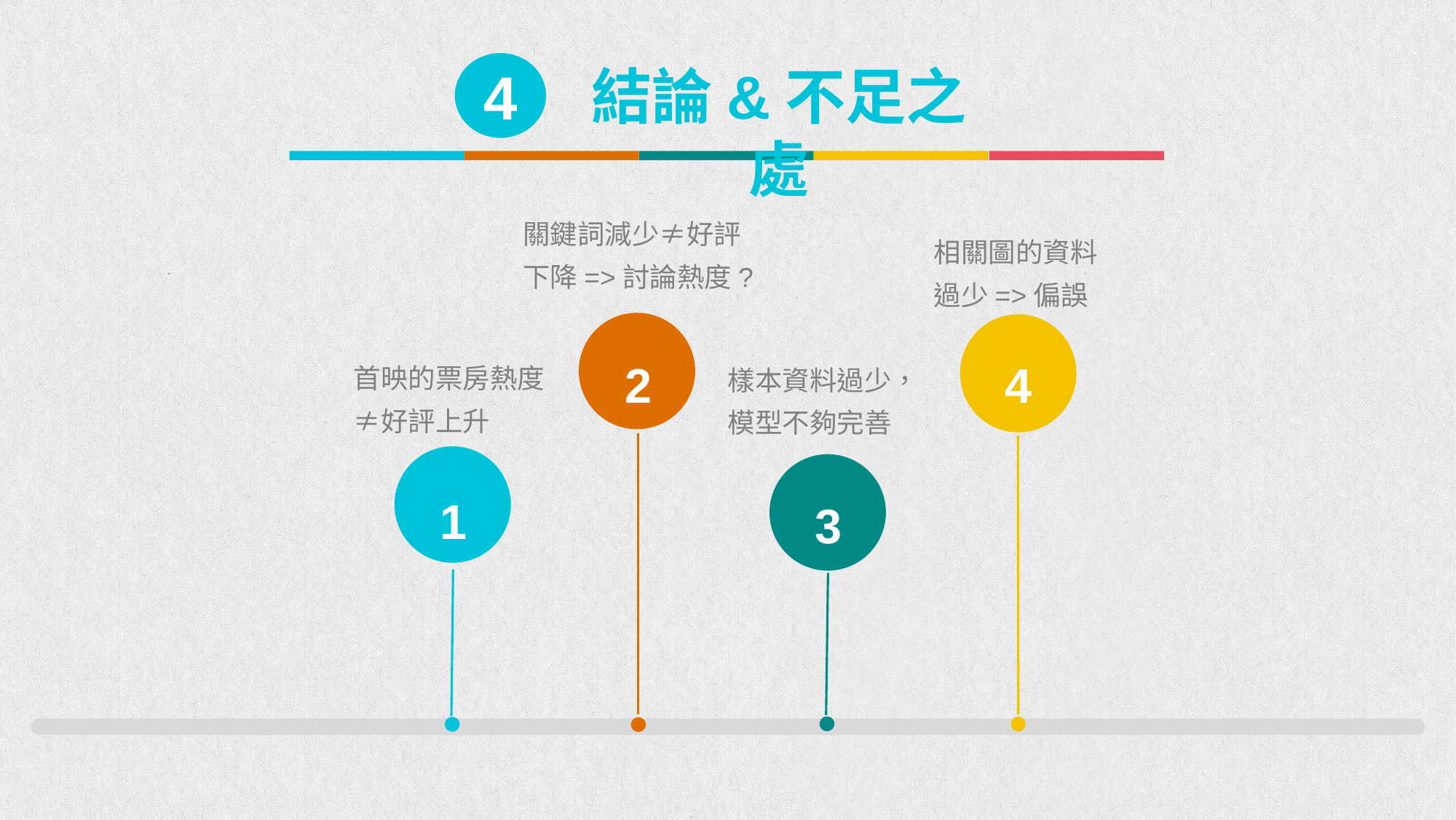

4
結論&不足之處

關鍵詞減少≠好評下降=>討論熱度?

2

相關圖的資料
過少=>偏誤

4

首映的票房熱度≠好評上升

1

樣本資料過少，模型不夠完善

3